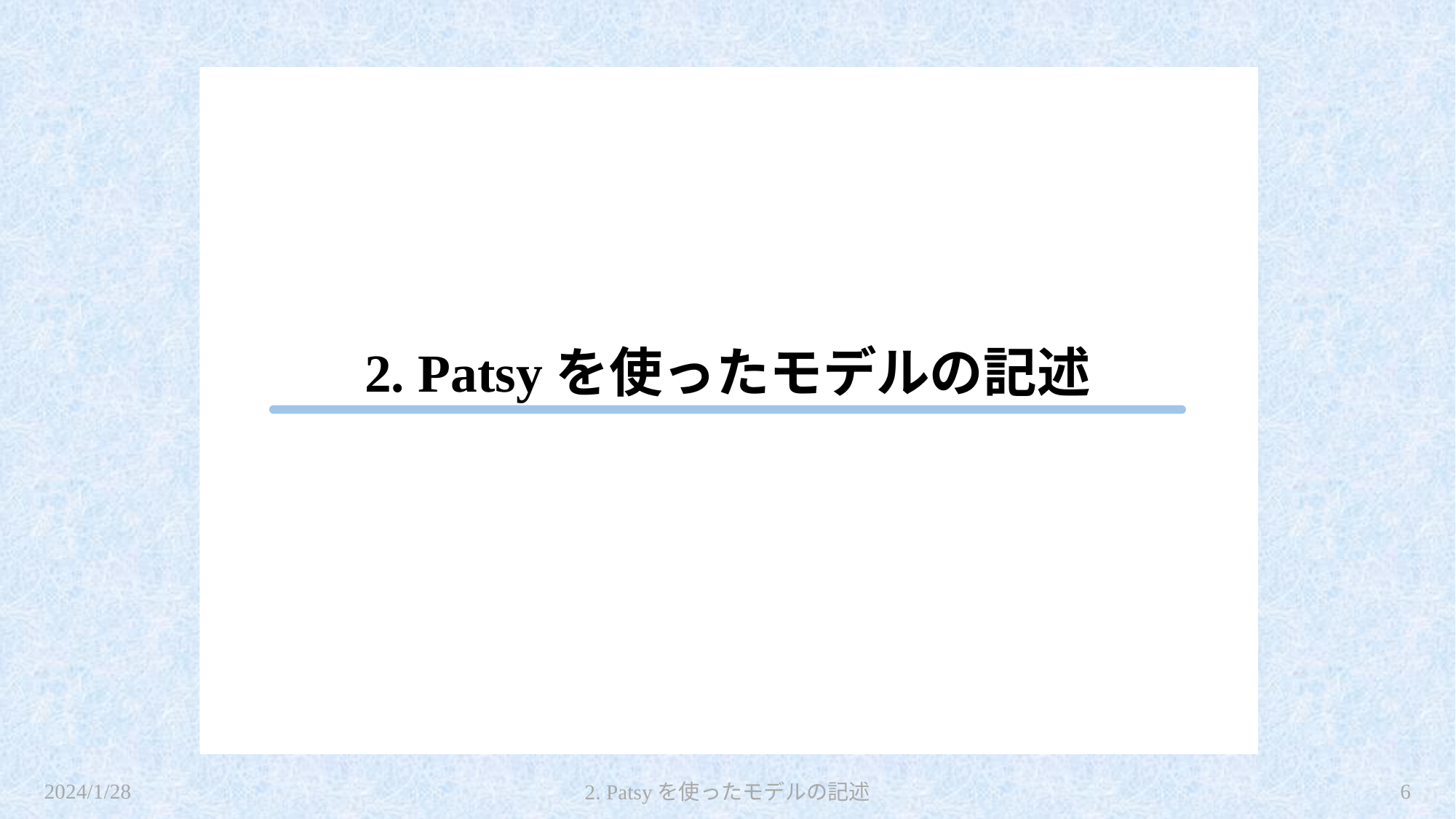

# 2. Patsyを使ったモデルの記述
2024/1/28
6
2. Patsyを使ったモデルの記述